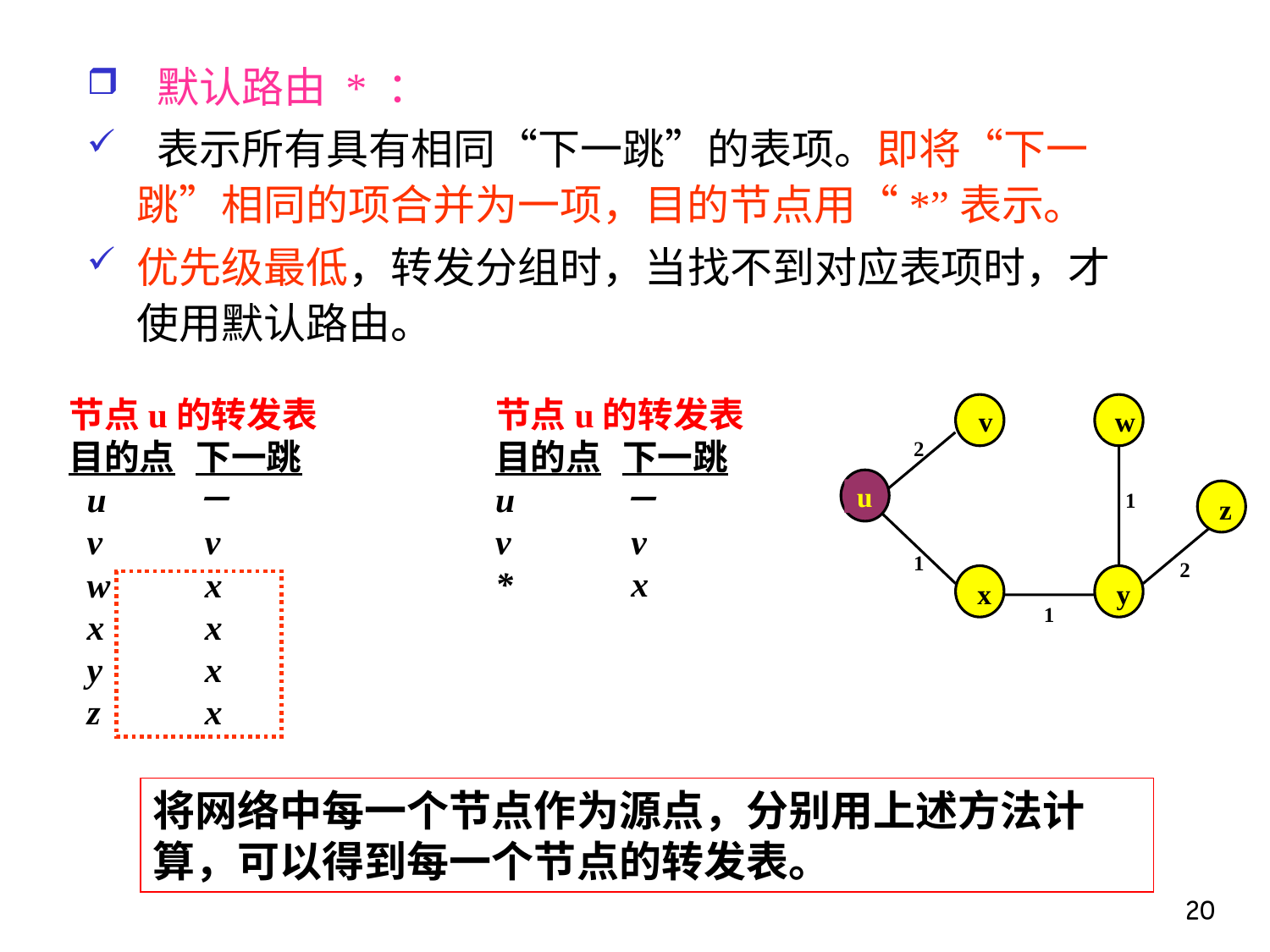

默认路由 * ：
 表示所有具有相同“下一跳”的表项。即将“下一跳”相同的项合并为一项，目的节点用“*”表示。
优先级最低，转发分组时，当找不到对应表项时，才使用默认路由。
节点u的转发表
目的点	下一跳
  u	－
  v	 v
  w	 x
  x	 x
  y	 x
  z	 x

节点u的转发表
目的点	下一跳
u	－
v	 v
*	 x

v
w
2

u
1

z

1
2

x
y

1
将网络中每一个节点作为源点，分别用上述方法计算，可以得到每一个节点的转发表。
20